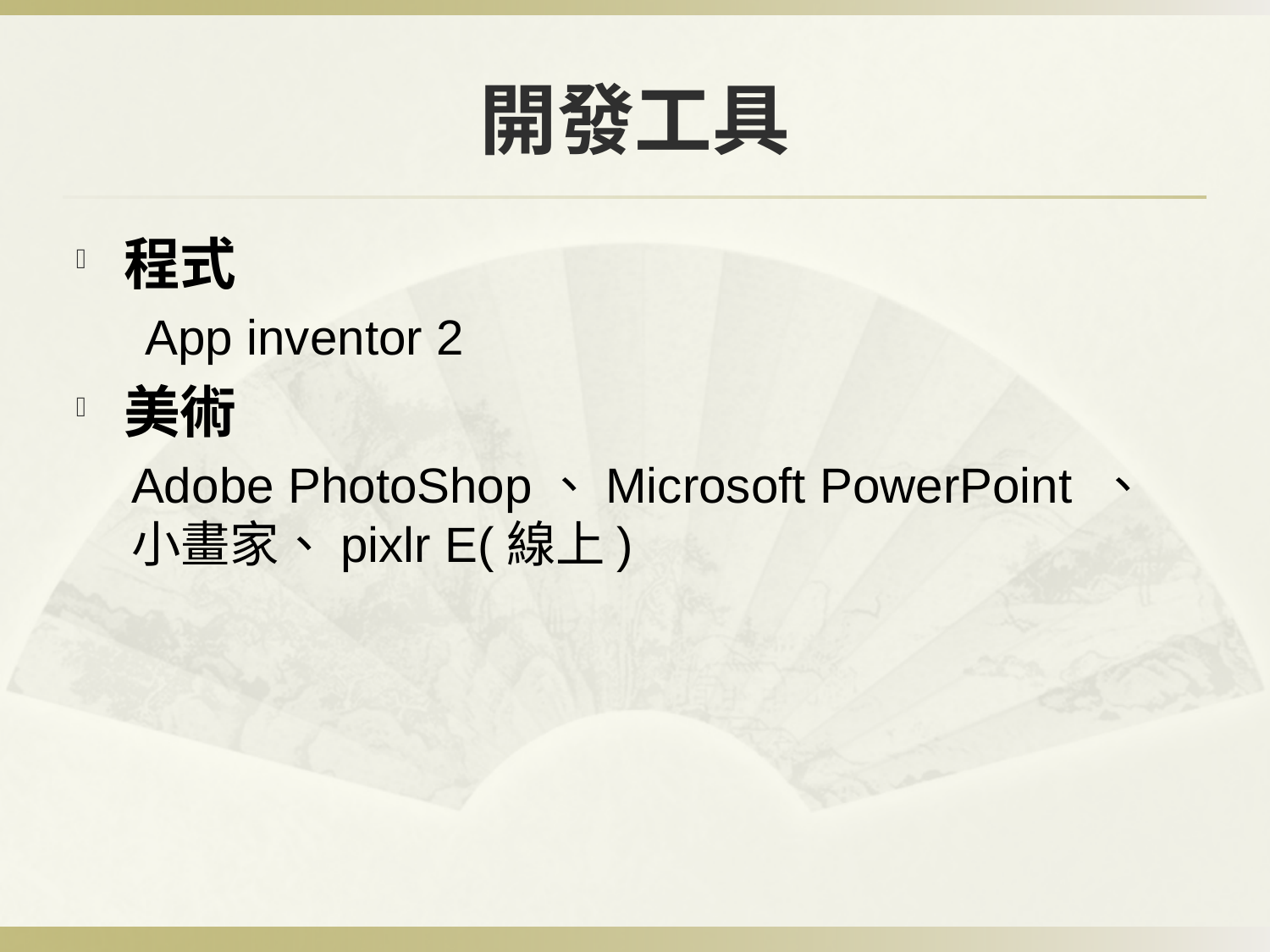

# 開發工具
程式
 App inventor 2
美術
Adobe PhotoShop、Microsoft PowerPoint 、小畫家、pixlr E(線上)